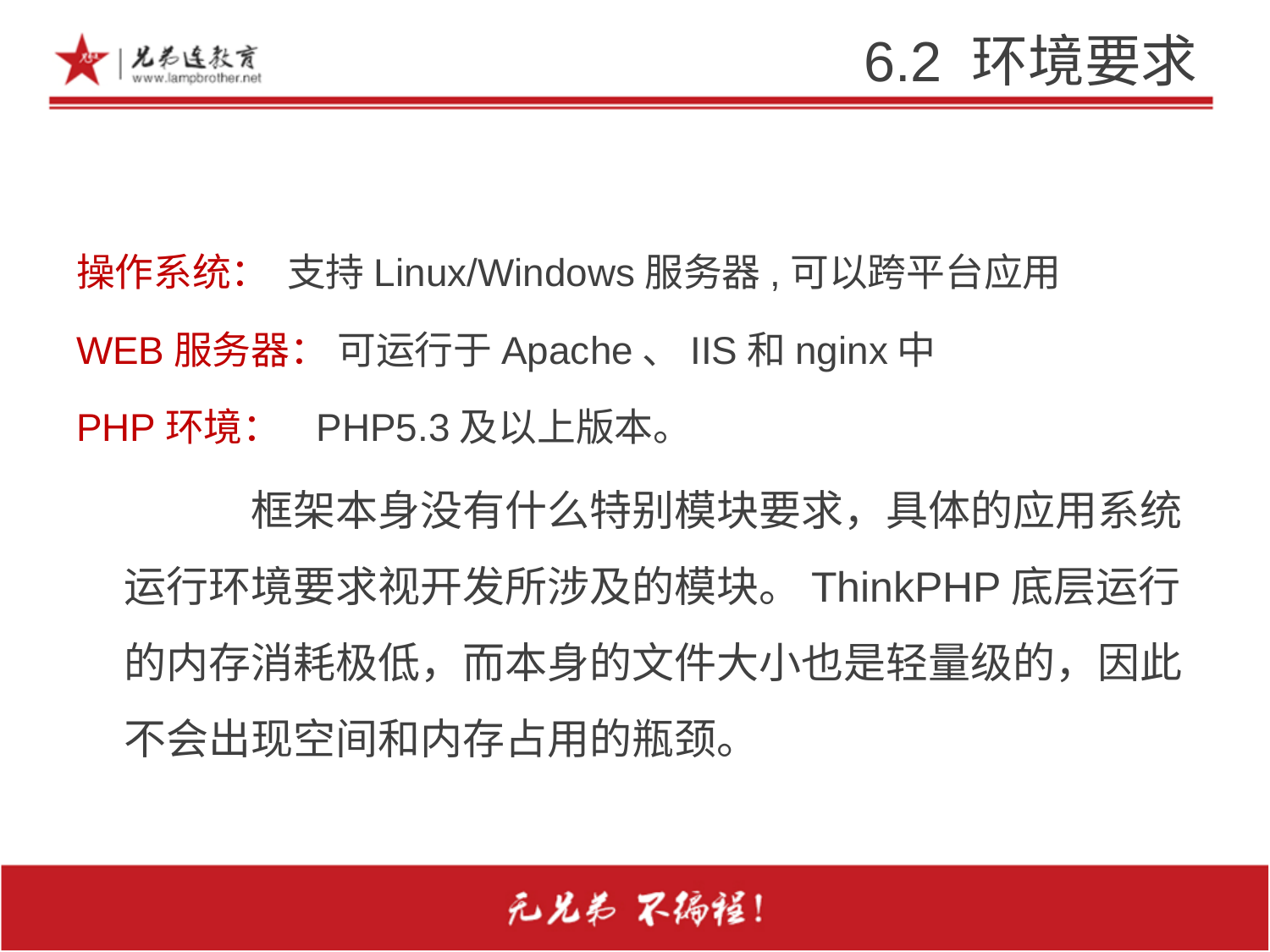

# 6.2 环境要求
操作系统：  支持Linux/Windows服务器,可以跨平台应用
WEB服务器： 可运行于Apache、IIS和nginx中
PHP环境：   PHP5.3及以上版本。
		框架本身没有什么特别模块要求，具体的应用系统运行环境要求视开发所涉及的模块。ThinkPHP底层运行的内存消耗极低，而本身的文件大小也是轻量级的，因此不会出现空间和内存占用的瓶颈。